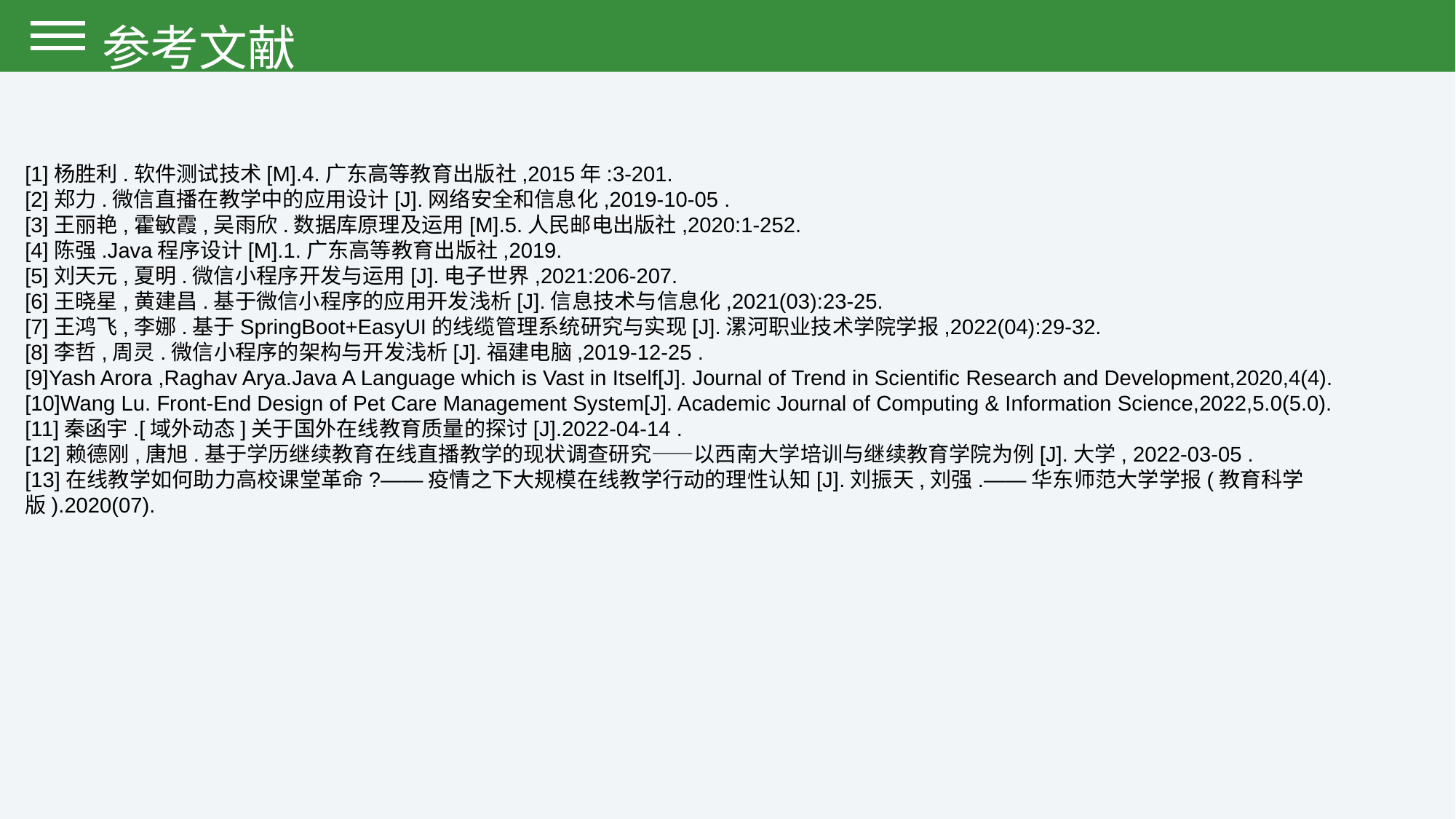

参考文献
[1]杨胜利.软件测试技术[M].4.广东高等教育出版社,2015年:3-201.
[2]郑力.微信直播在教学中的应用设计[J].网络安全和信息化,2019-10-05 .
[3]王丽艳,霍敏霞,吴雨欣.数据库原理及运用[M].5.人民邮电出版社,2020:1-252.
[4]陈强.Java程序设计[M].1.广东高等教育出版社,2019.
[5]刘天元,夏明.微信小程序开发与运用[J].电子世界,2021:206-207.
[6]王晓星,黄建昌.基于微信小程序的应用开发浅析[J].信息技术与信息化,2021(03):23-25.
[7]王鸿飞,李娜.基于SpringBoot+EasyUI的线缆管理系统研究与实现[J].漯河职业技术学院学报,2022(04):29-32.
[8]李哲,周灵.微信小程序的架构与开发浅析[J].福建电脑,2019-12-25 .
[9]Yash Arora ,Raghav Arya.Java A Language which is Vast in Itself[J]. Journal of Trend in Scientific Research and Development,2020,4(4).
[10]Wang Lu. Front-End Design of Pet Care Management System[J]. Academic Journal of Computing & Information Science,2022,5.0(5.0).
[11]秦函宇.[域外动态]关于国外在线教育质量的探讨[J].2022-04-14 .
[12]赖德刚,唐旭.基于学历继续教育在线直播教学的现状调查研究——以西南大学培训与继续教育学院为例[J].大学, 2022-03-05 .
[13]在线教学如何助力高校课堂革命?——疫情之下大规模在线教学行动的理性认知[J].刘振天,刘强.——华东师范大学学报(教育科学版).2020(07).